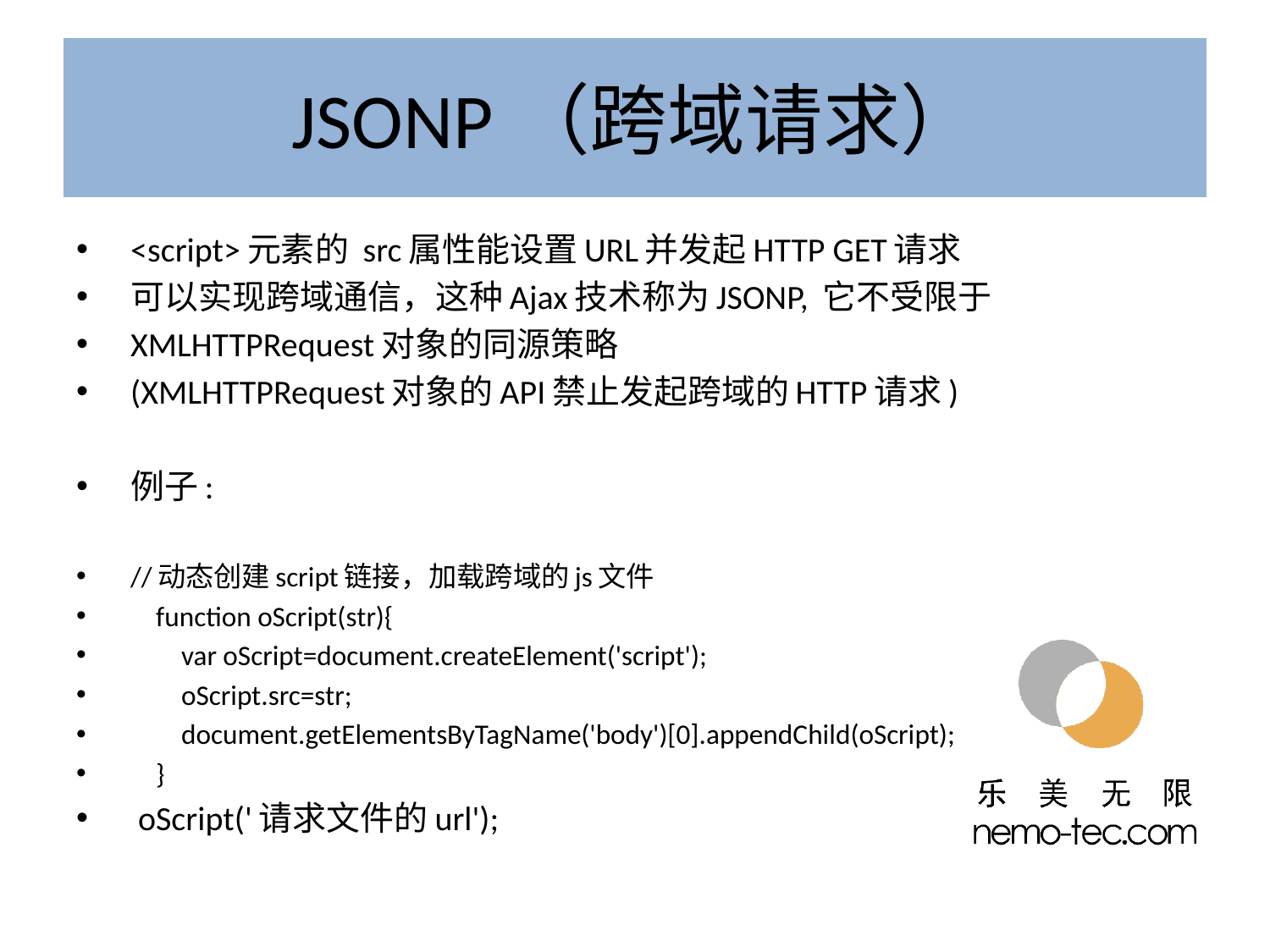

# JSONP（跨域请求）
<script>元素的 src属性能设置URL并发起HTTP GET请求
可以实现跨域通信，这种Ajax技术称为JSONP, 它不受限于
XMLHTTPRequest对象的同源策略
(XMLHTTPRequest对象的API禁止发起跨域的HTTP请求)

例子:

//动态创建script链接，加载跨域的js文件
    function oScript(str){
        var oScript=document.createElement('script');
        oScript.src=str;
        document.getElementsByTagName('body')[0].appendChild(oScript);
    }
 oScript('请求文件的url');